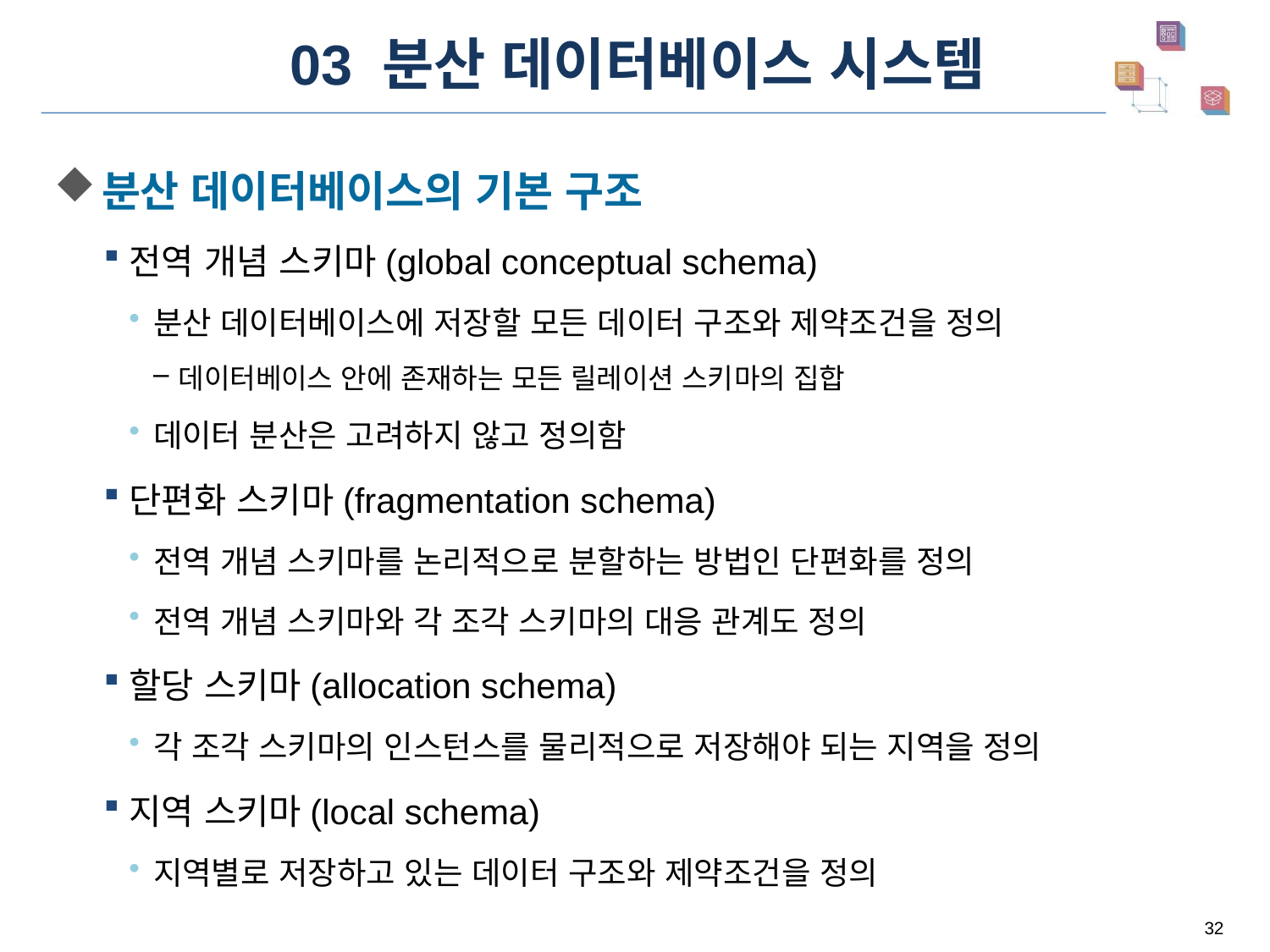

# 03 분산 데이터베이스 시스템
분산 데이터베이스의 기본 구조
전역 개념 스키마(global conceptual schema)
분산 데이터베이스에 저장할 모든 데이터 구조와 제약조건을 정의
데이터베이스 안에 존재하는 모든 릴레이션 스키마의 집합
데이터 분산은 고려하지 않고 정의함
단편화 스키마(fragmentation schema)
전역 개념 스키마를 논리적으로 분할하는 방법인 단편화를 정의
전역 개념 스키마와 각 조각 스키마의 대응 관계도 정의
할당 스키마(allocation schema)
각 조각 스키마의 인스턴스를 물리적으로 저장해야 되는 지역을 정의
지역 스키마(local schema)
지역별로 저장하고 있는 데이터 구조와 제약조건을 정의